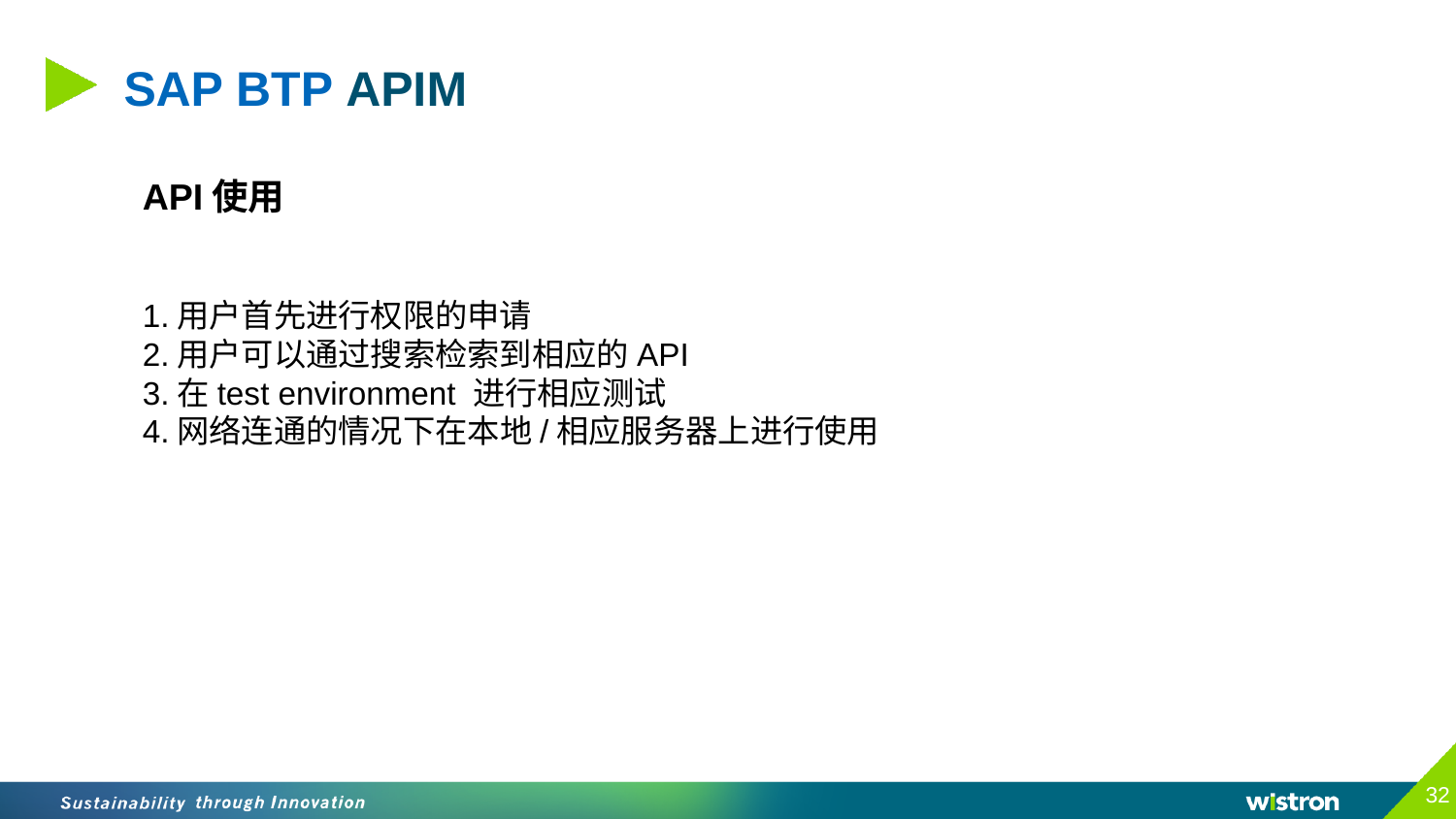

# SAP BTP APIM

API使用

1.用户首先进行权限的申请
2.用户可以通过搜索检索到相应的API
3.在test environment 进行相应测试
4.网络连通的情况下在本地/相应服务器上进行使用

32